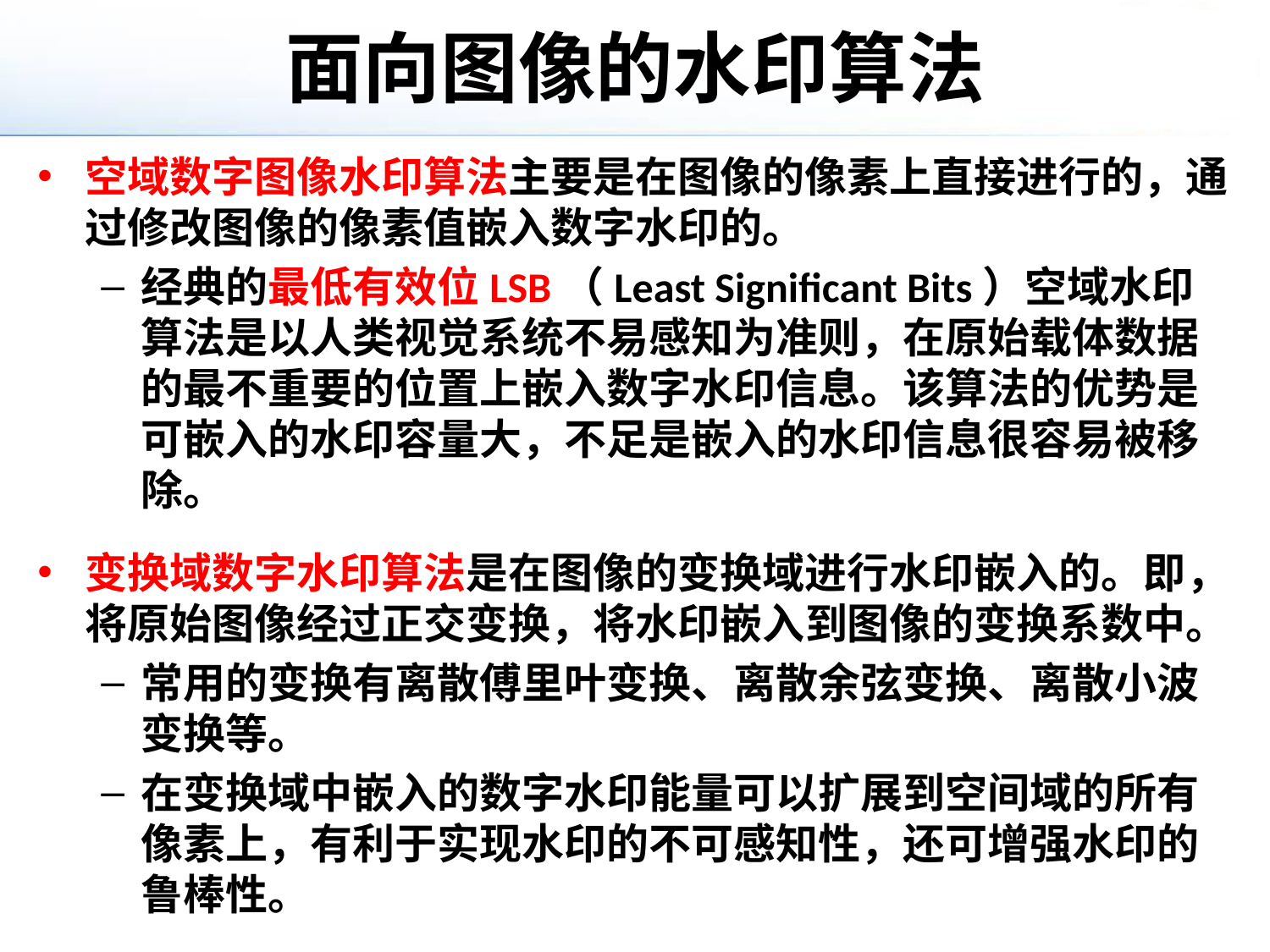

# 面向图像的水印算法
空域数字图像水印算法主要是在图像的像素上直接进行的，通过修改图像的像素值嵌入数字水印的。
经典的最低有效位LSB（Least Significant Bits）空域水印算法是以人类视觉系统不易感知为准则，在原始载体数据的最不重要的位置上嵌入数字水印信息。该算法的优势是可嵌入的水印容量大，不足是嵌入的水印信息很容易被移除。
变换域数字水印算法是在图像的变换域进行水印嵌入的。即，将原始图像经过正交变换，将水印嵌入到图像的变换系数中。
常用的变换有离散傅里叶变换、离散余弦变换、离散小波变换等。
在变换域中嵌入的数字水印能量可以扩展到空间域的所有像素上，有利于实现水印的不可感知性，还可增强水印的鲁棒性。